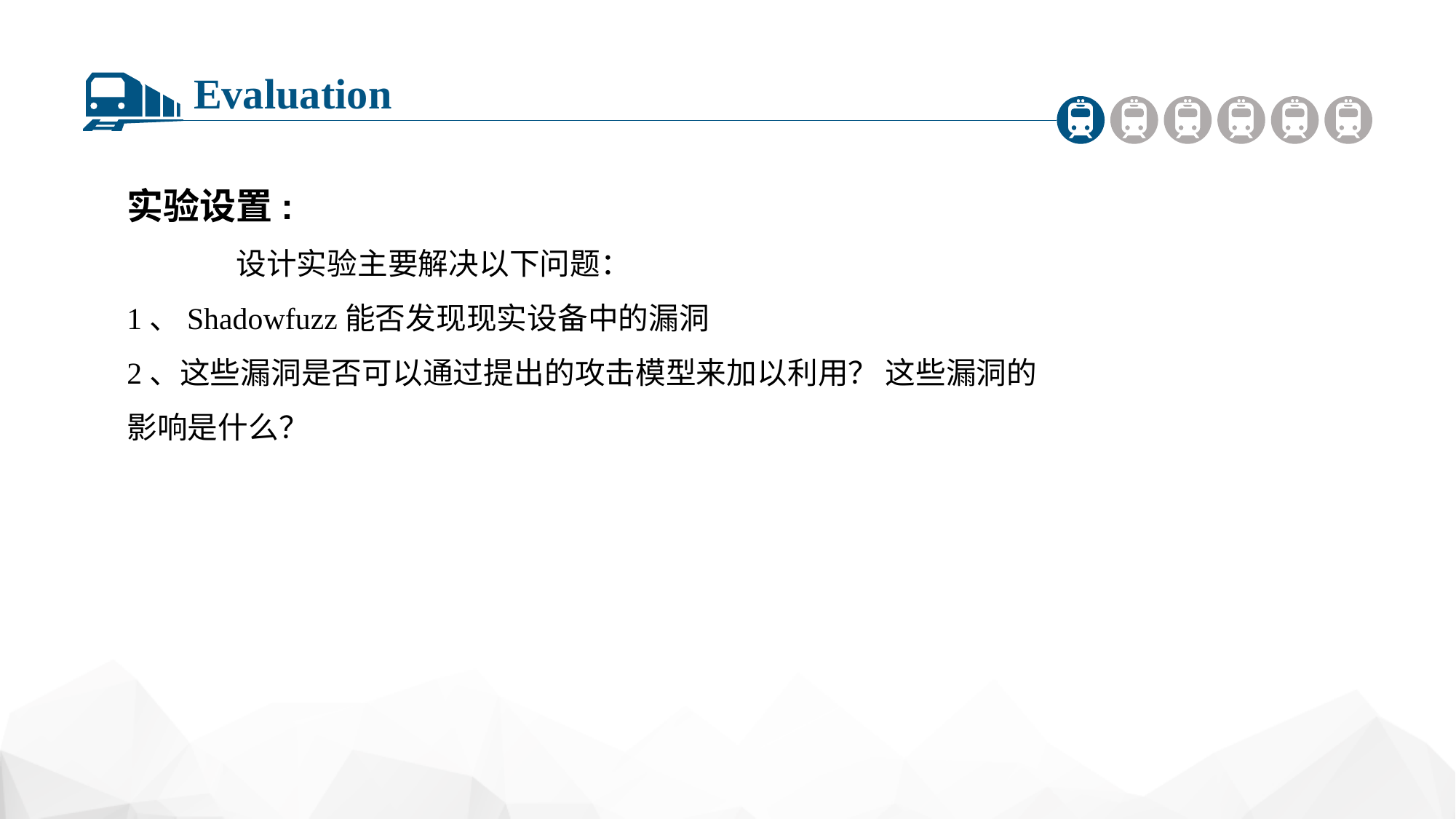

Evaluation
实验设置:
	设计实验主要解决以下问题：
1、Shadowfuzz能否发现现实设备中的漏洞
2、这些漏洞是否可以通过提出的攻击模型来加以利用？ 这些漏洞的影响是什么？